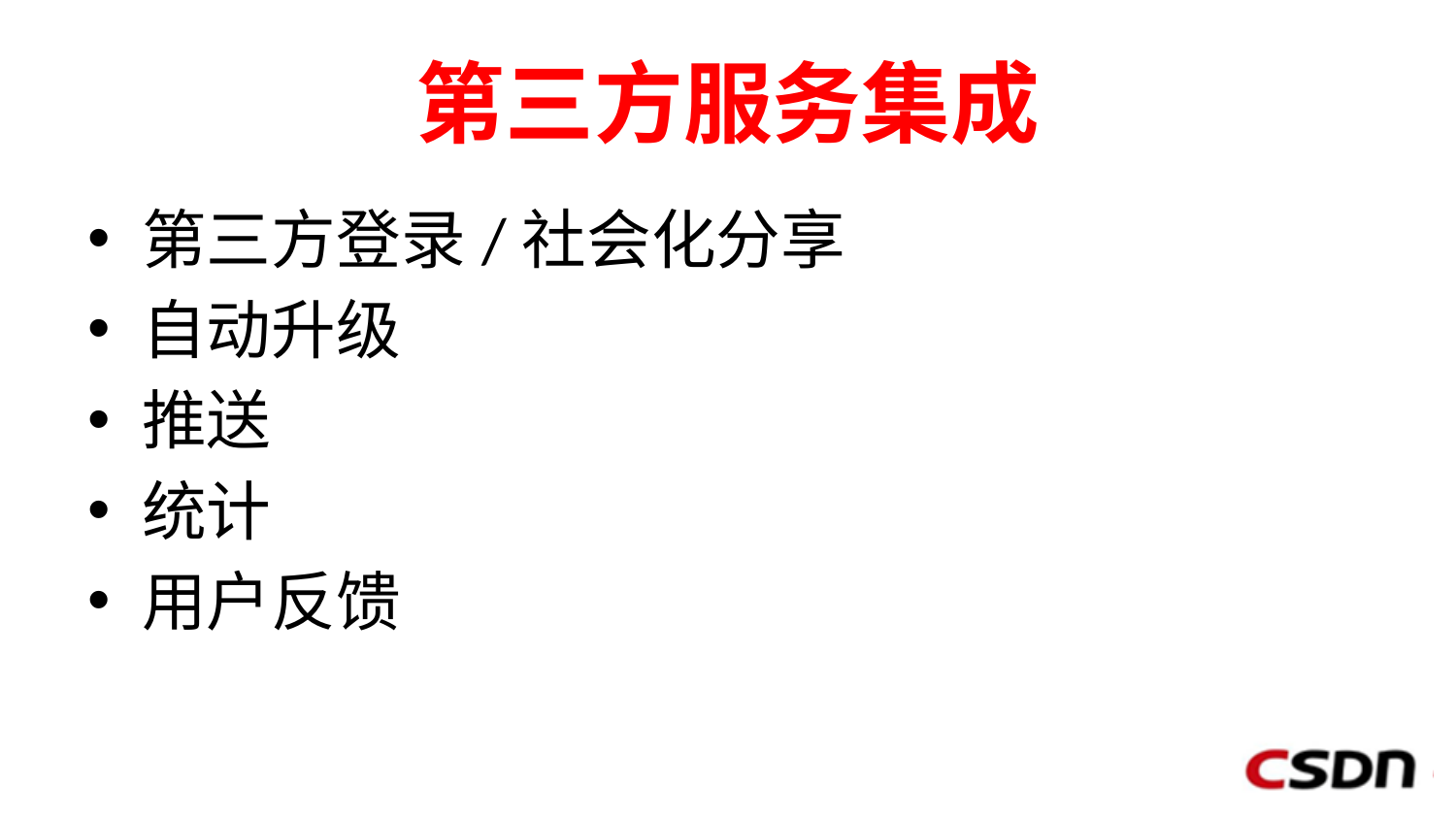

# 第三方服务集成
第三方登录/社会化分享
自动升级
推送
统计
用户反馈